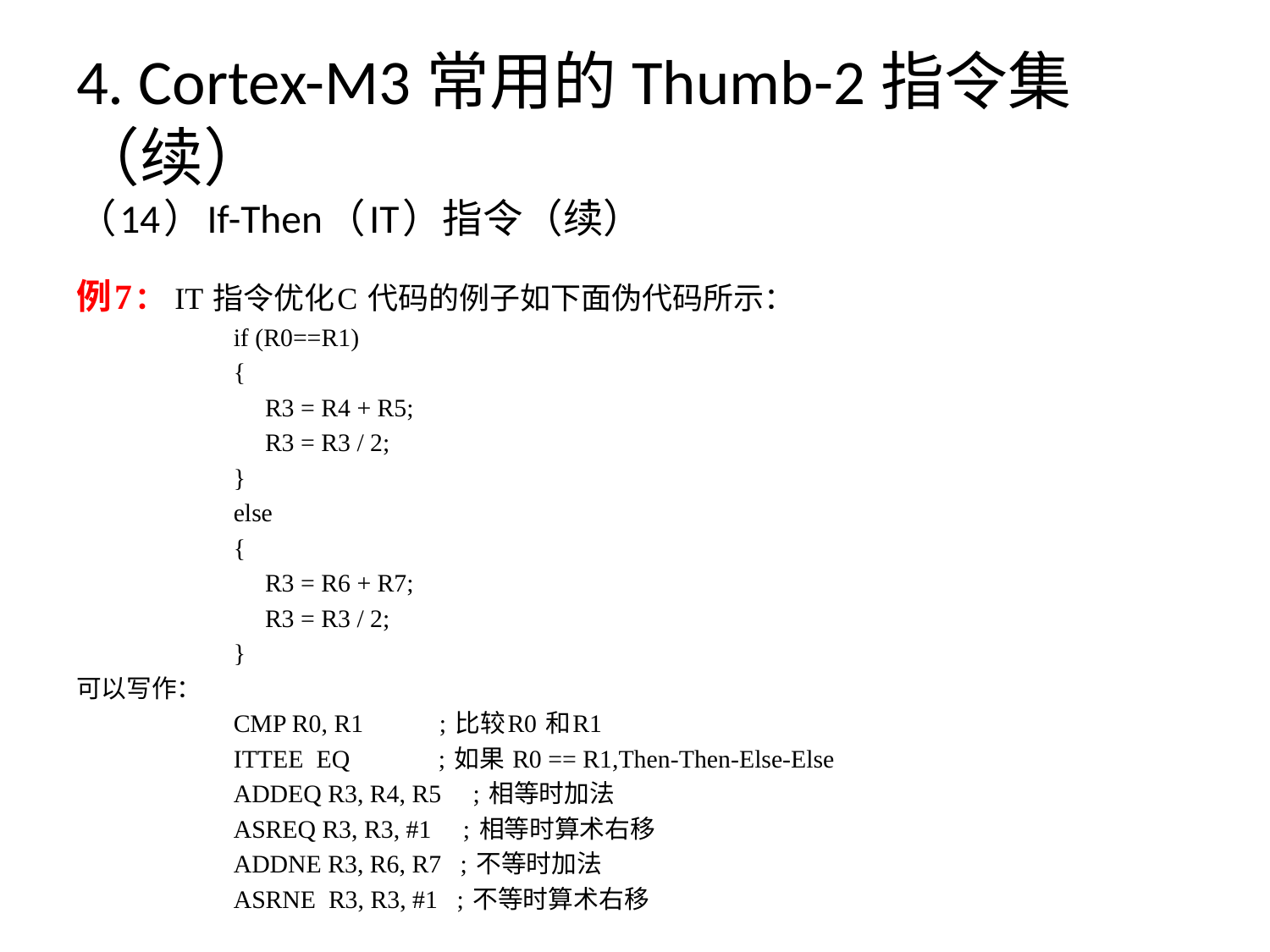

# 4. Cortex-M3常用的Thumb-2指令集（续）
（14）If-Then（IT）指令（续）

例7： IT 指令优化C 代码的例子如下面伪代码所示：
if (R0==R1)
{
R3 = R4 + R5;
R3 = R3 / 2;
}
else
{
R3 = R6 + R7;
R3 = R3 / 2;
}
可以写作：
CMP R0, R1            ; 比较R0 和R1
ITTEE  EQ              ; 如果 R0 == R1,Then-Then-Else-Else
ADDEQ R3, R4, R5     ; 相等时加法
ASREQ R3, R3, #1     ; 相等时算术右移
ADDNE R3, R6, R7   ; 不等时加法
ASRNE  R3, R3, #1   ; 不等时算术右移